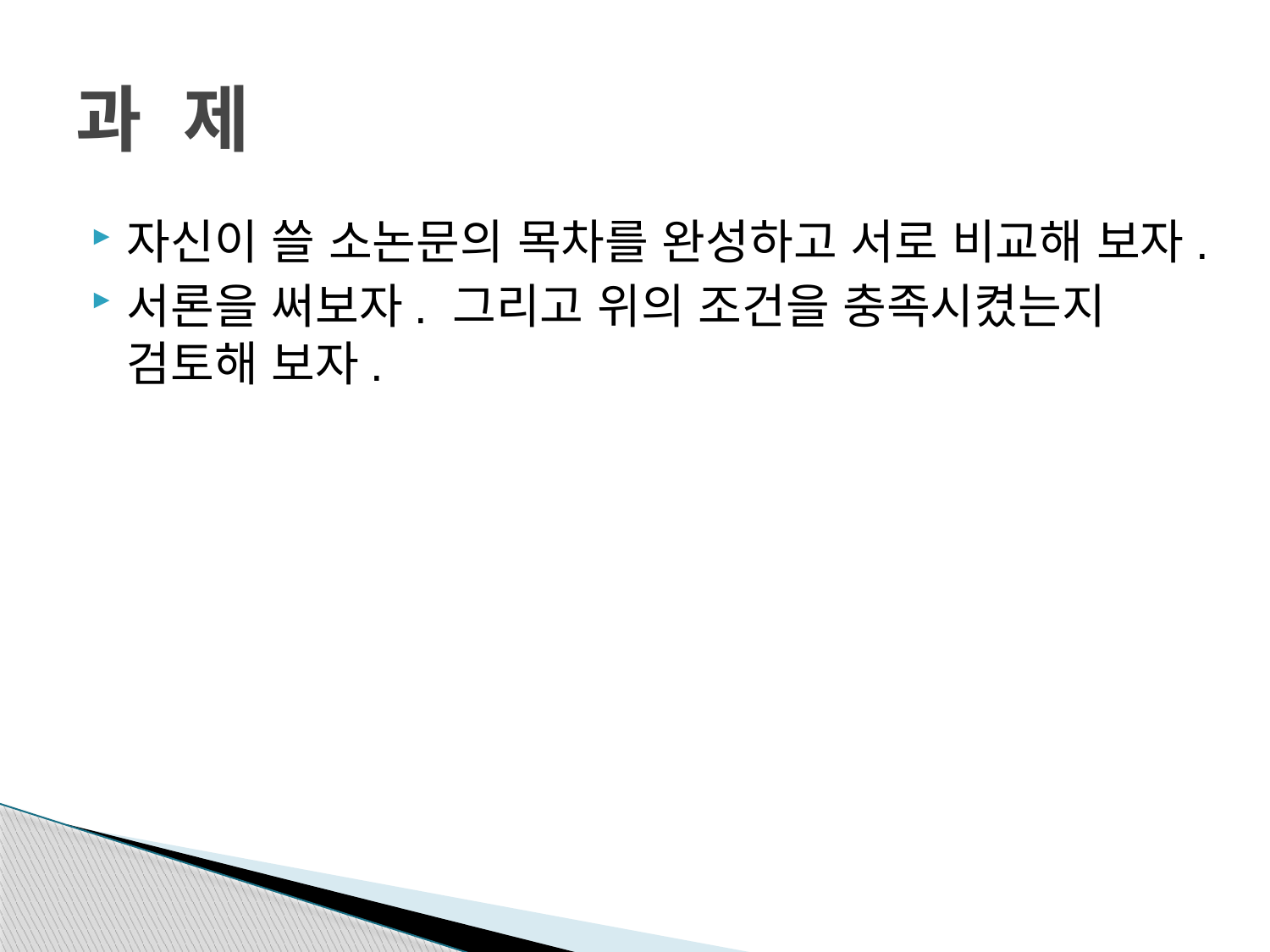

# 과  제
자신이 쓸 소논문의 목차를 완성하고 서로 비교해 보자.
서론을 써보자. 그리고 위의 조건을 충족시켰는지 검토해 보자.